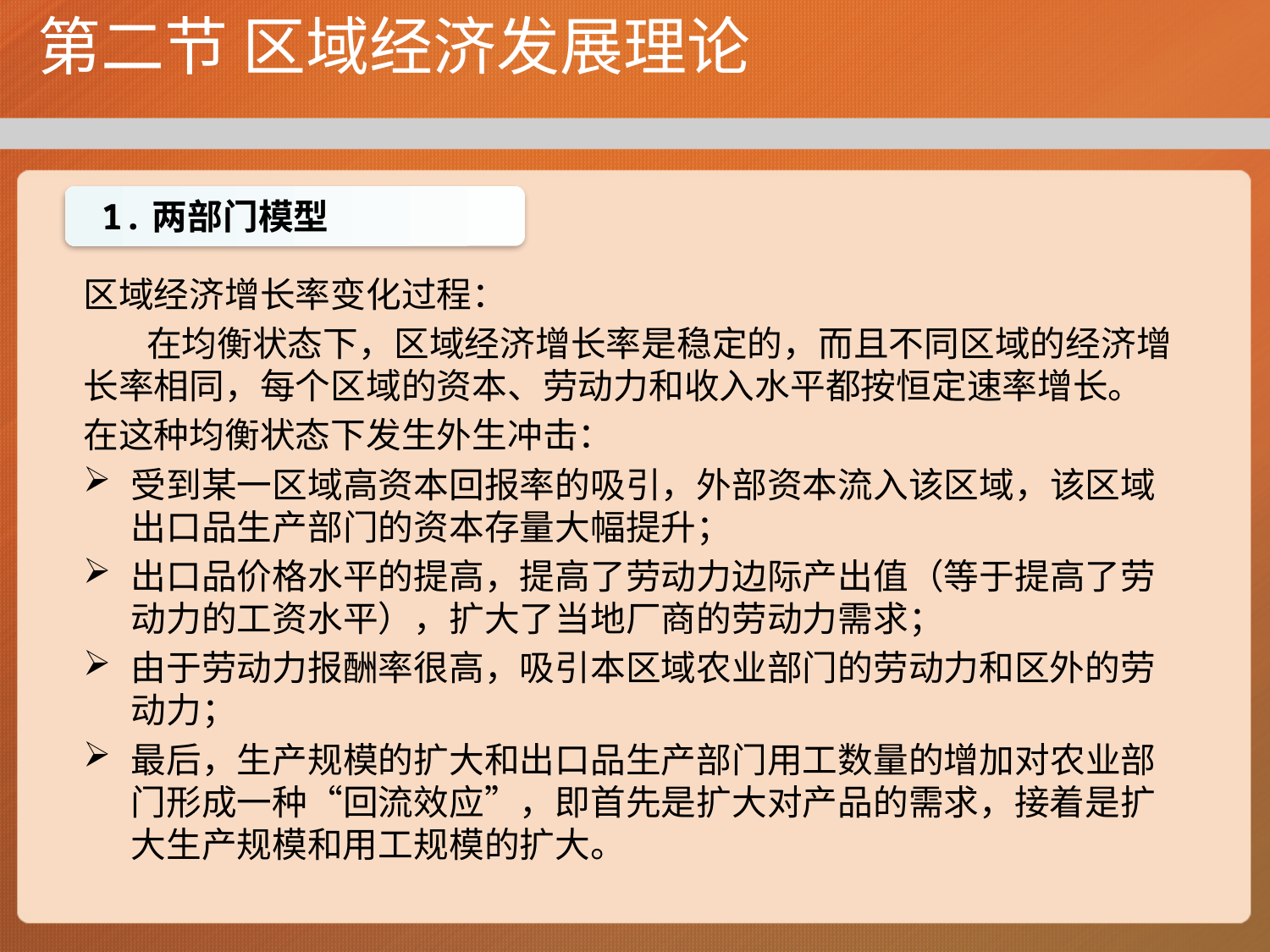

# 第二节 区域经济发展理论

区域经济增长率变化过程：
       在均衡状态下，区域经济增长率是稳定的，而且不同区域的经济增长率相同，每个区域的资本、劳动力和收入水平都按恒定速率增长。
在这种均衡状态下发生外生冲击：
受到某一区域高资本回报率的吸引，外部资本流入该区域，该区域出口品生产部门的资本存量大幅提升；
出口品价格水平的提高，提高了劳动力边际产出值（等于提高了劳动力的工资水平），扩大了当地厂商的劳动力需求；
由于劳动力报酬率很高，吸引本区域农业部门的劳动力和区外的劳动力；
最后，生产规模的扩大和出口品生产部门用工数量的增加对农业部门形成一种“回流效应”，即首先是扩大对产品的需求，接着是扩大生产规模和用工规模的扩大。

 1.两部门模型